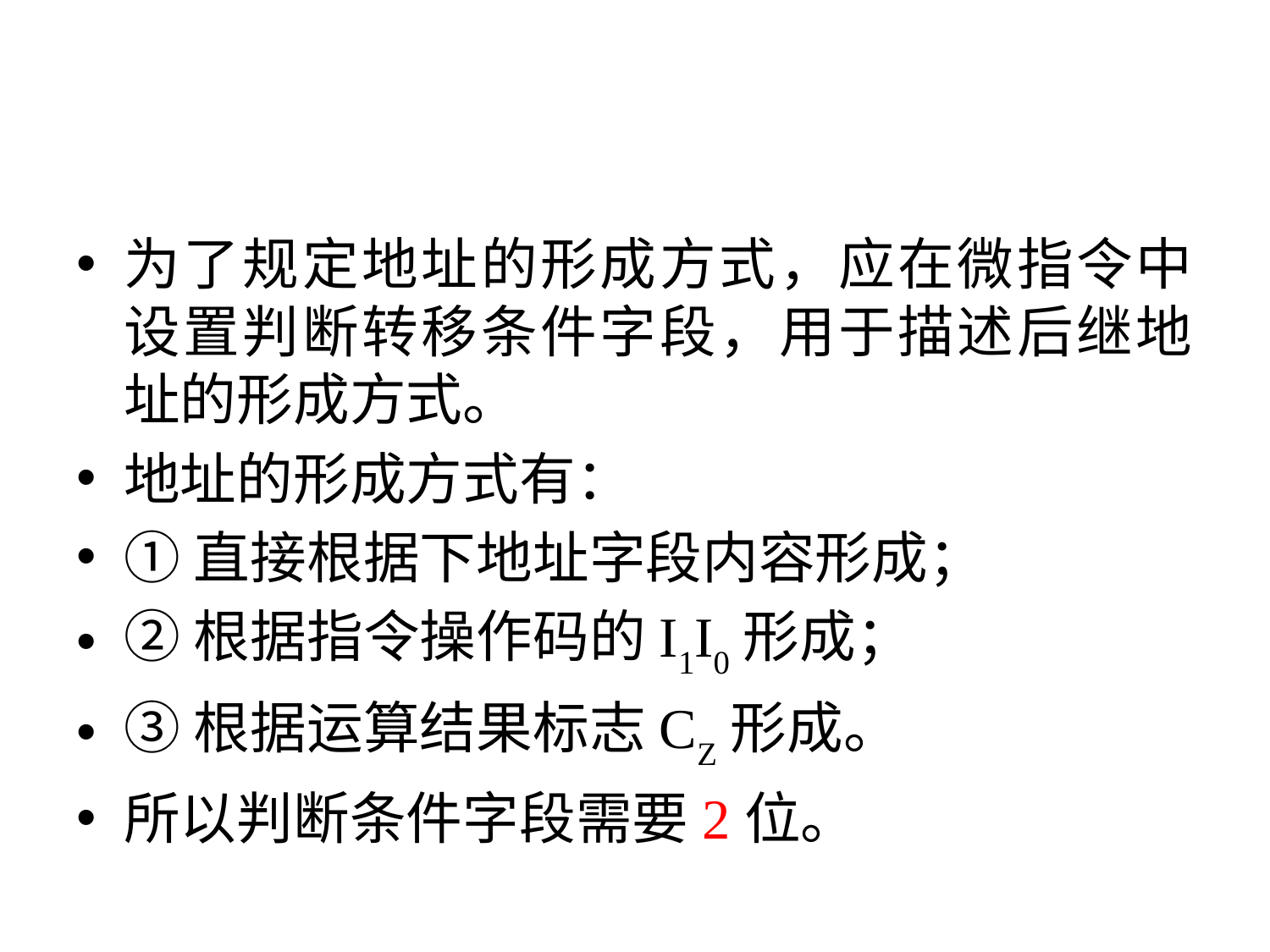

#
为了规定地址的形成方式，应在微指令中设置判断转移条件字段，用于描述后继地址的形成方式。
地址的形成方式有：
①直接根据下地址字段内容形成；
②根据指令操作码的I1I0形成；
③根据运算结果标志CZ形成。
所以判断条件字段需要2位。